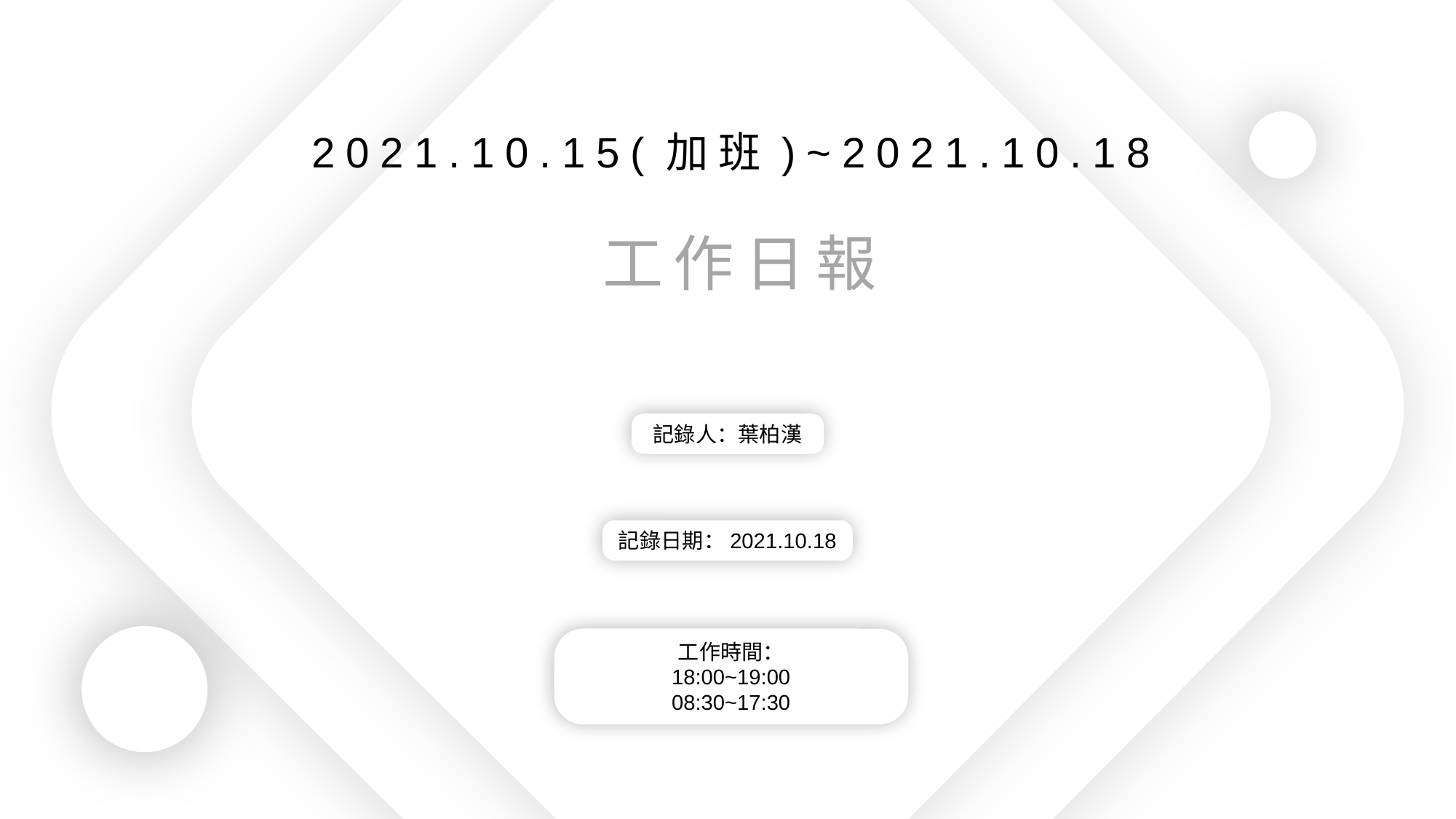

2021.10.15(加班)~2021.10.18
工作日報

記錄人：葉柏漢

記錄日期：2021.10.18

工作時間：
18:00~19:00
08:30~17:30